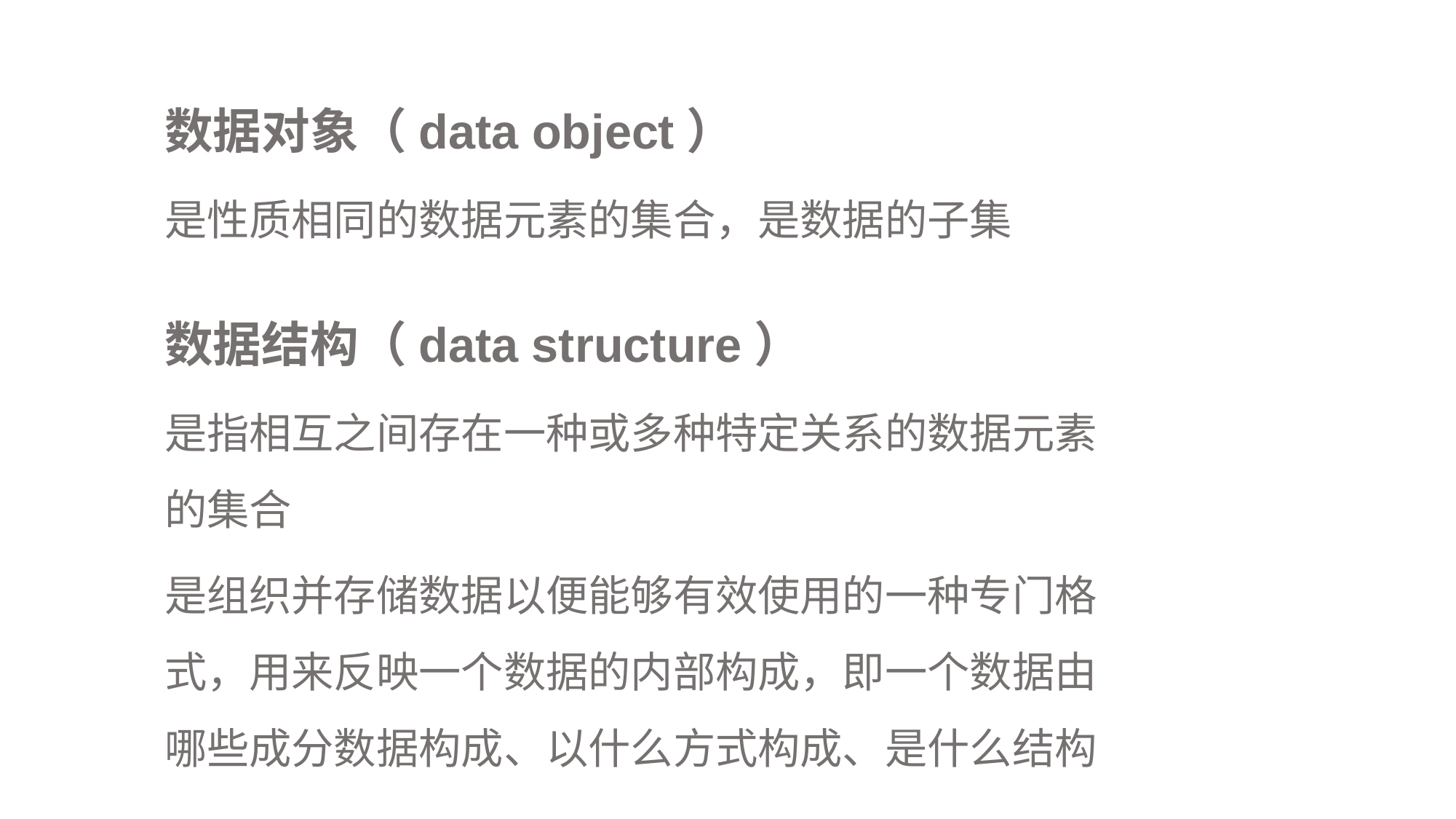

数据对象（data object）
是性质相同的数据元素的集合，是数据的子集
数据结构（data structure）
是指相互之间存在一种或多种特定关系的数据元素的集合
是组织并存储数据以便能够有效使用的一种专门格式，用来反映一个数据的内部构成，即一个数据由哪些成分数据构成、以什么方式构成、是什么结构